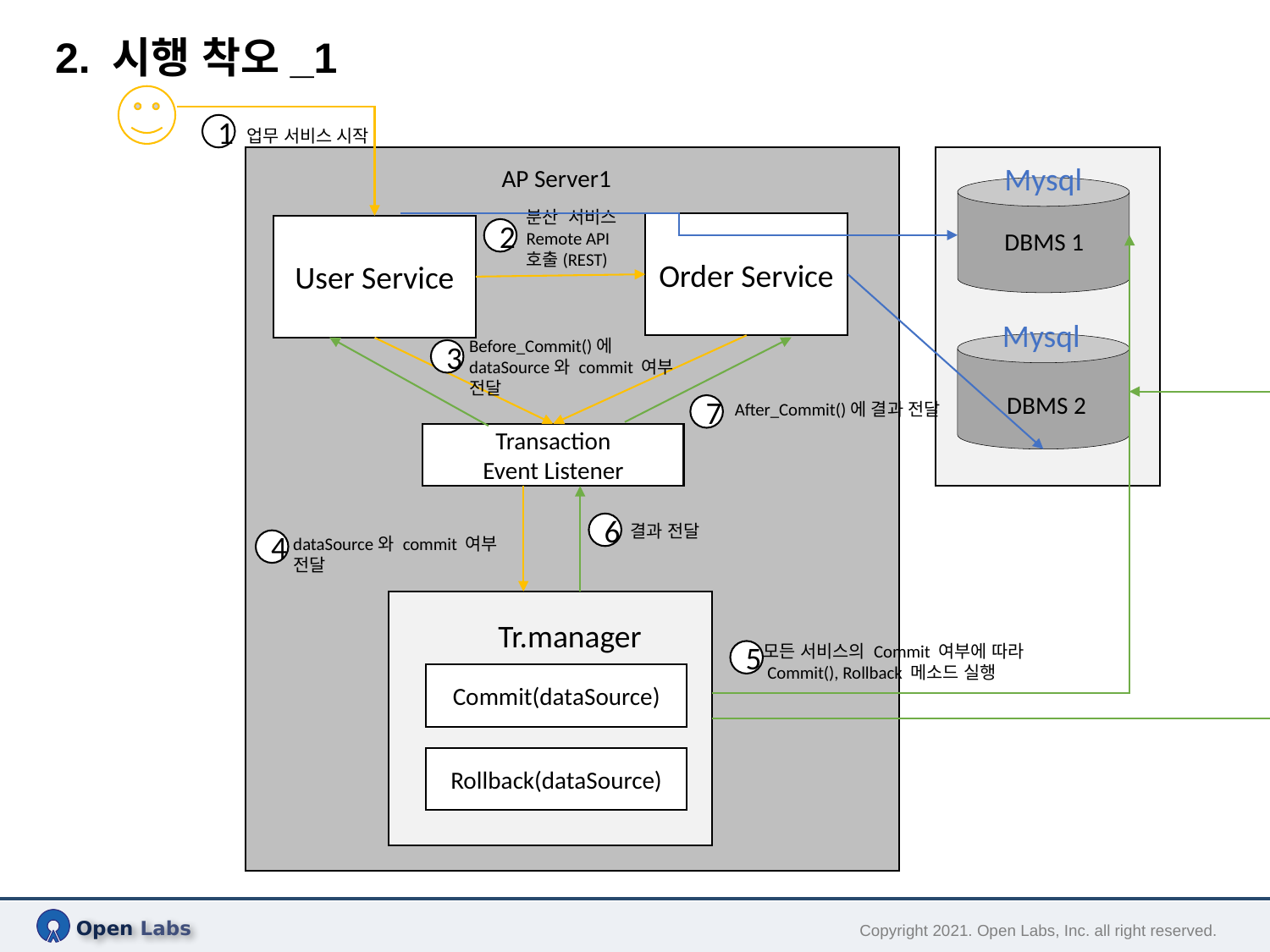

2. 시행 착오_1

1
업무 서비스 시작

Mysql
AP Server1

DBMS 1
분산  서비스
Remote API
호출(REST)
Order Service
User Service
2
Mysql
Before_Commit()에
dataSource와 commit 여부 전달

DBMS 2
3
After_Commit()에 결과 전달
7
Transaction
Event Listener

Tr.manager
Commit(dataSource)
Rollback(dataSource)
6
결과 전달
dataSource와 commit 여부 전달
4
모든 서비스의 Commit 여부에 따라
 Commit(), Rollback 메소드 실행
5